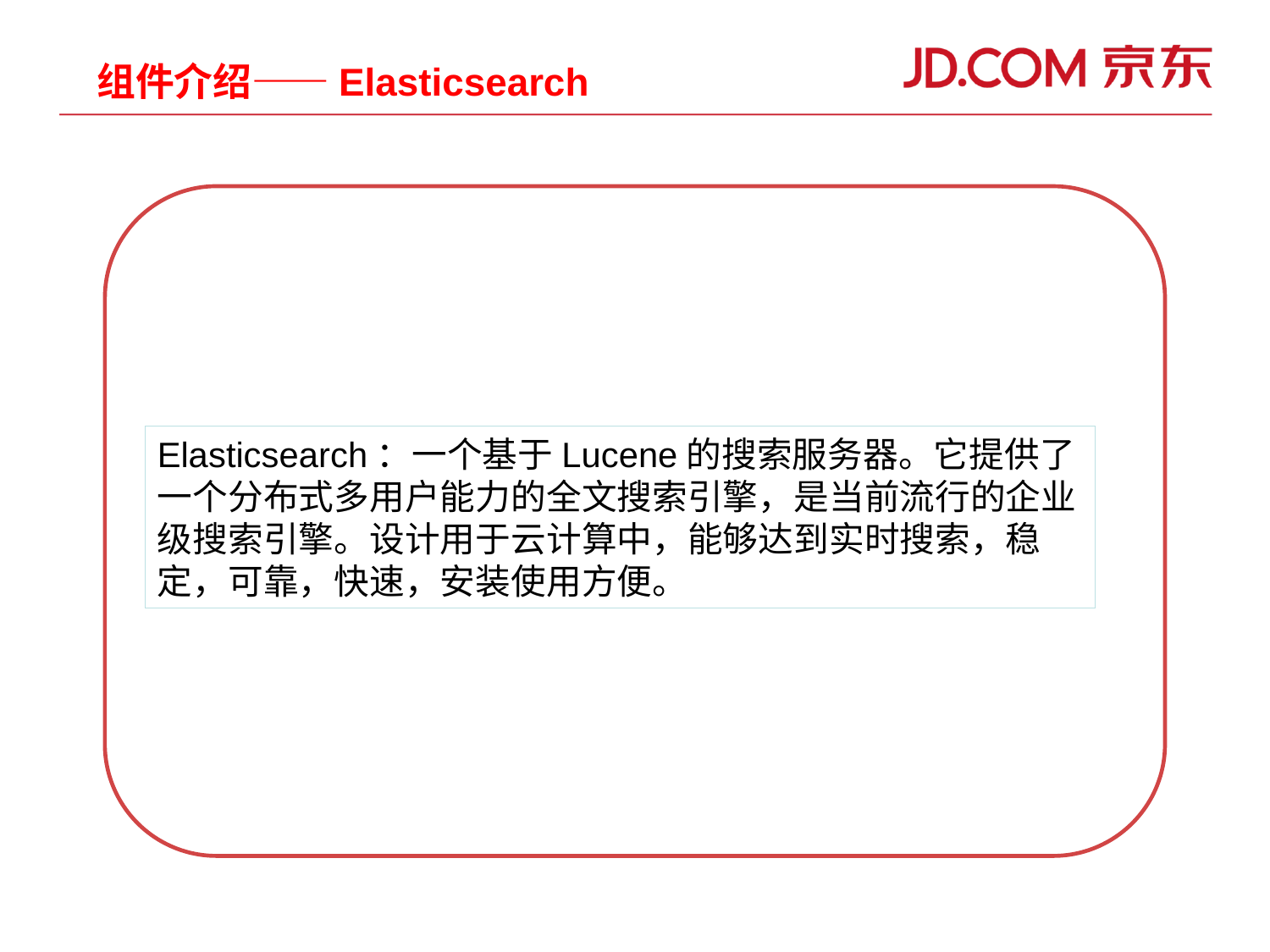

组件介绍——Elasticsearch

Elasticsearch：一个基于Lucene的搜索服务器。它提供了一个分布式多用户能力的全文搜索引擎，是当前流行的企业级搜索引擎。设计用于云计算中，能够达到实时搜索，稳定，可靠，快速，安装使用方便。